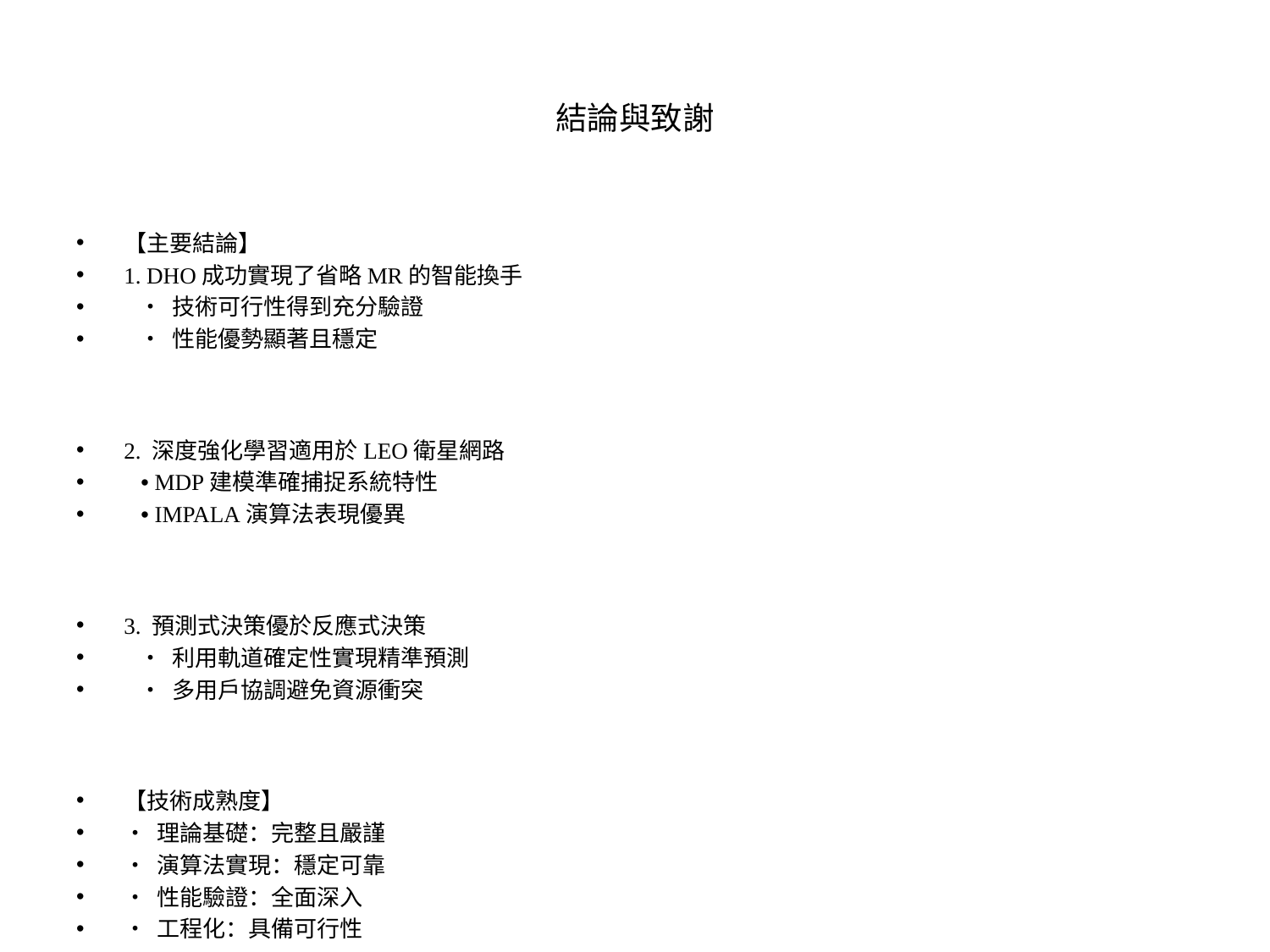

# 結論與致謝
【主要結論】
1. DHO成功實現了省略MR的智能換手
   • 技術可行性得到充分驗證
   • 性能優勢顯著且穩定

2. 深度強化學習適用於LEO衛星網路
   • MDP建模準確捕捉系統特性
   • IMPALA演算法表現優異

3. 預測式決策優於反應式決策
   • 利用軌道確定性實現精準預測
   • 多用戶協調避免資源衝突

【技術成熟度】
• 理論基礎：完整且嚴謹
• 演算法實現：穩定可靠
• 性能驗證：全面深入
• 工程化：具備可行性

【研究意義】
• 為LEO衛星網路優化開闢新方向
• 為6G NTN標準化提供重要參考
• 推動通訊系統向智能化演進

【致謝】
感謝所有參與研究的團隊成員
感謝審稿專家的寶貴意見